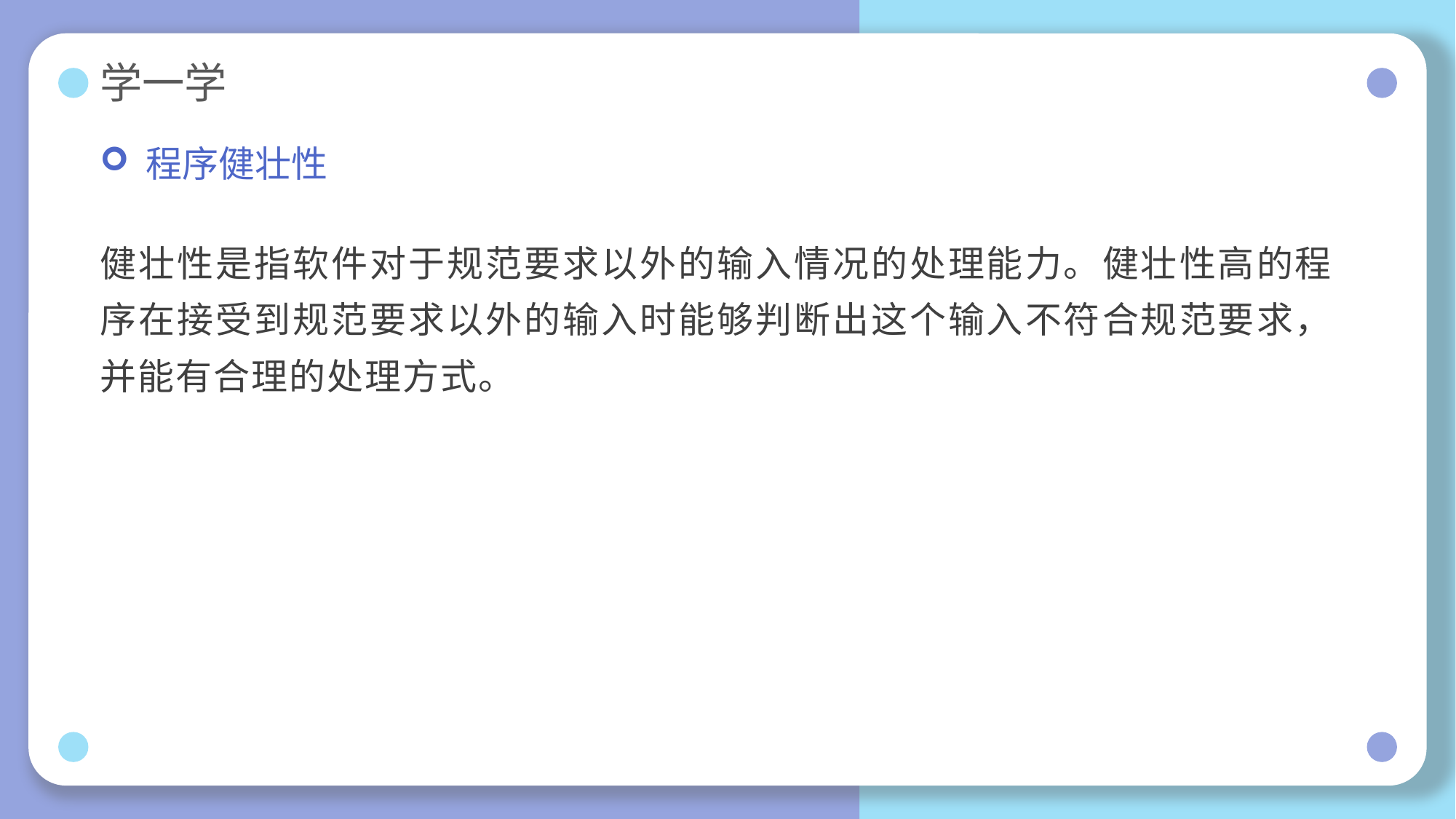

# 学一学
 程序健壮性
健壮性是指软件对于规范要求以外的输入情况的处理能力。健壮性高的程序在接受到规范要求以外的输入时能够判断出这个输入不符合规范要求，并能有合理的处理方式。